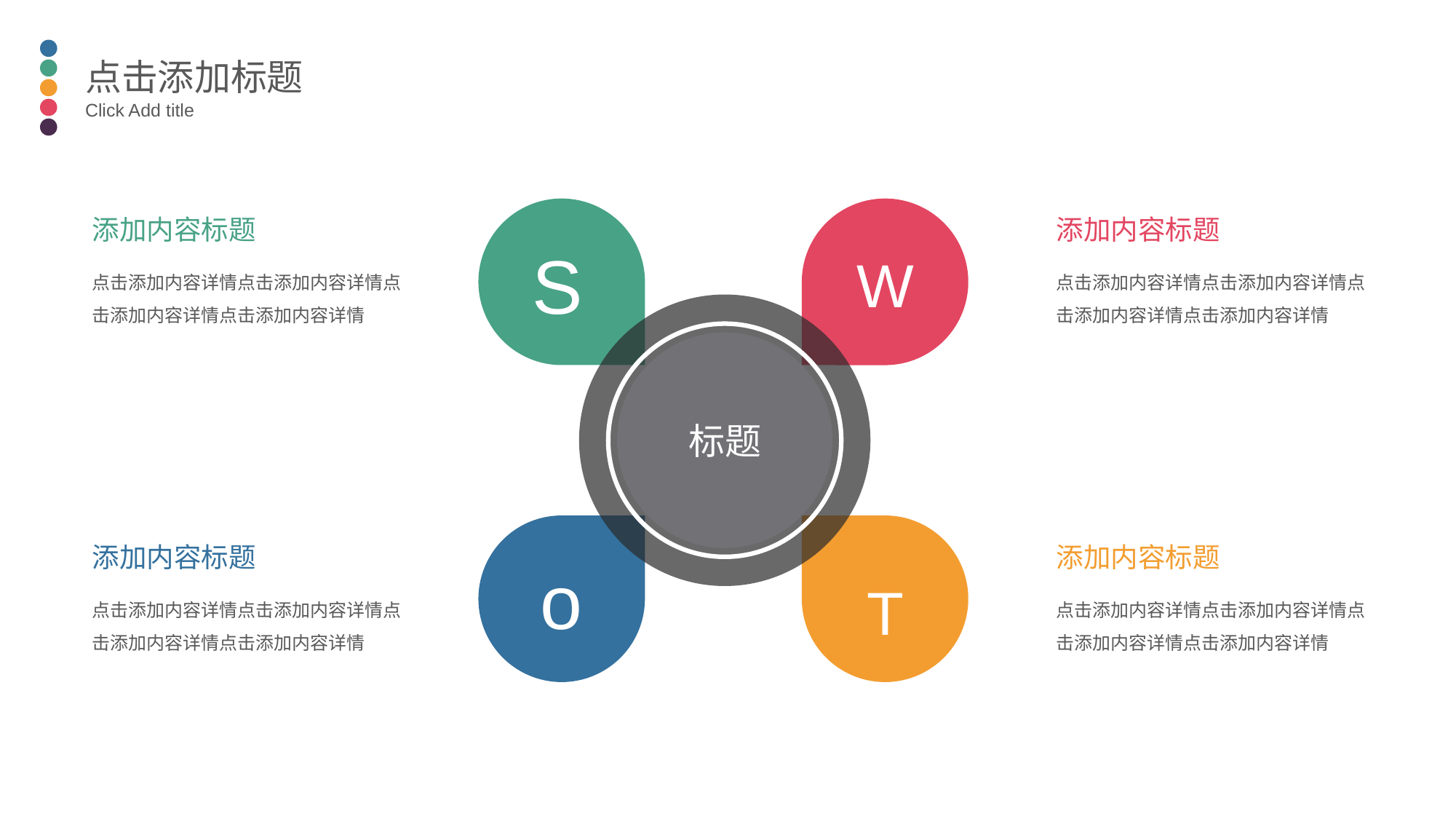

点击添加标题
Click Add title

标题
o

S
W
T
添加内容标题
添加内容标题
点击添加内容详情点击添加内容详情点击添加内容详情点击添加内容详情
点击添加内容详情点击添加内容详情点击添加内容详情点击添加内容详情
添加内容标题
添加内容标题
点击添加内容详情点击添加内容详情点击添加内容详情点击添加内容详情
点击添加内容详情点击添加内容详情点击添加内容详情点击添加内容详情